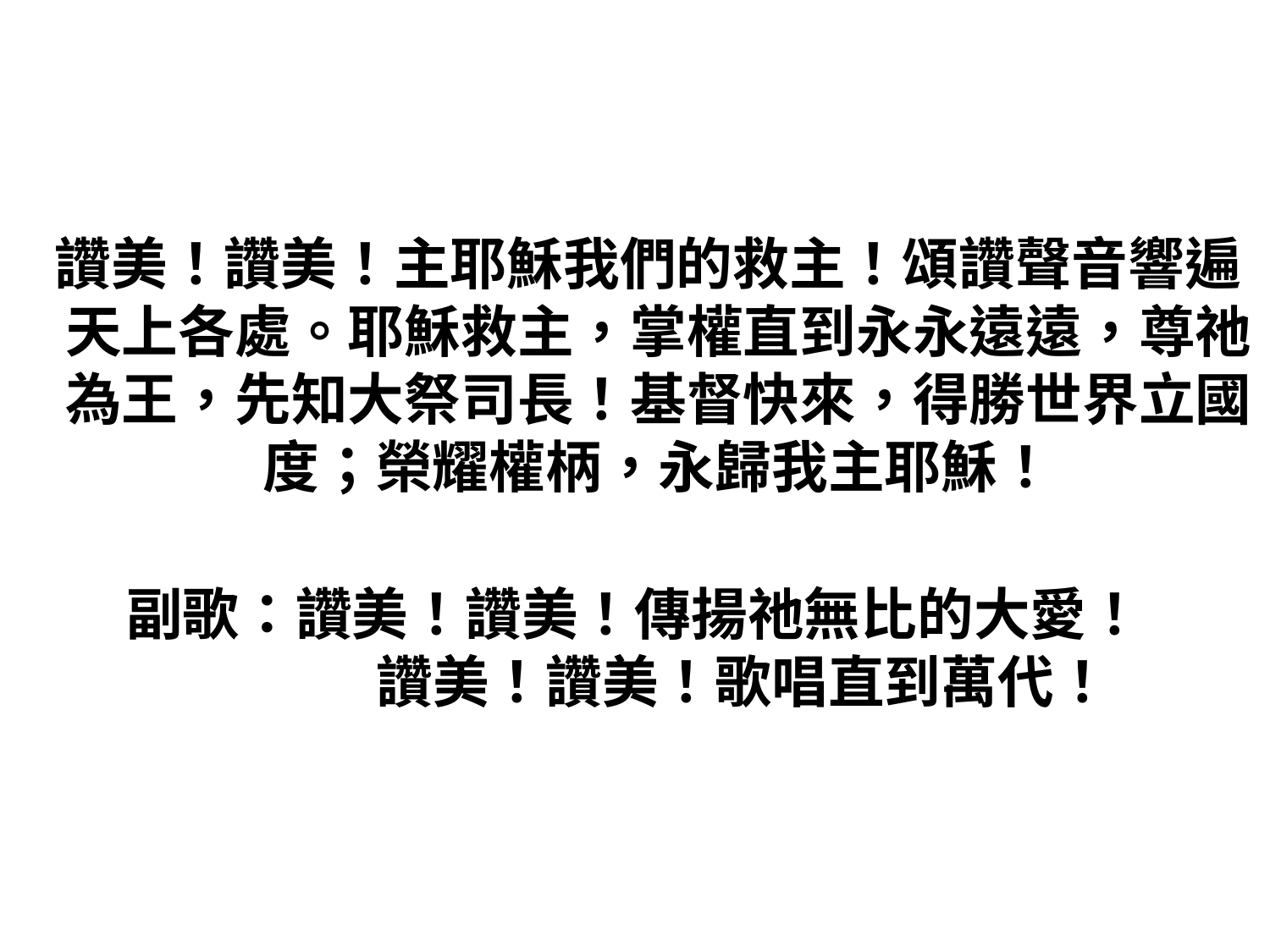

#
 讚美！讚美！主耶穌我們的救主！頌讚聲音響遍天上各處。耶穌救主，掌權直到永永遠遠，尊祂為王，先知大祭司長！基督快來，得勝世界立國度；榮耀權柄，永歸我主耶穌！
副歌：讚美！讚美！傳揚祂無比的大愛！
　　　讚美！讚美！歌唱直到萬代！